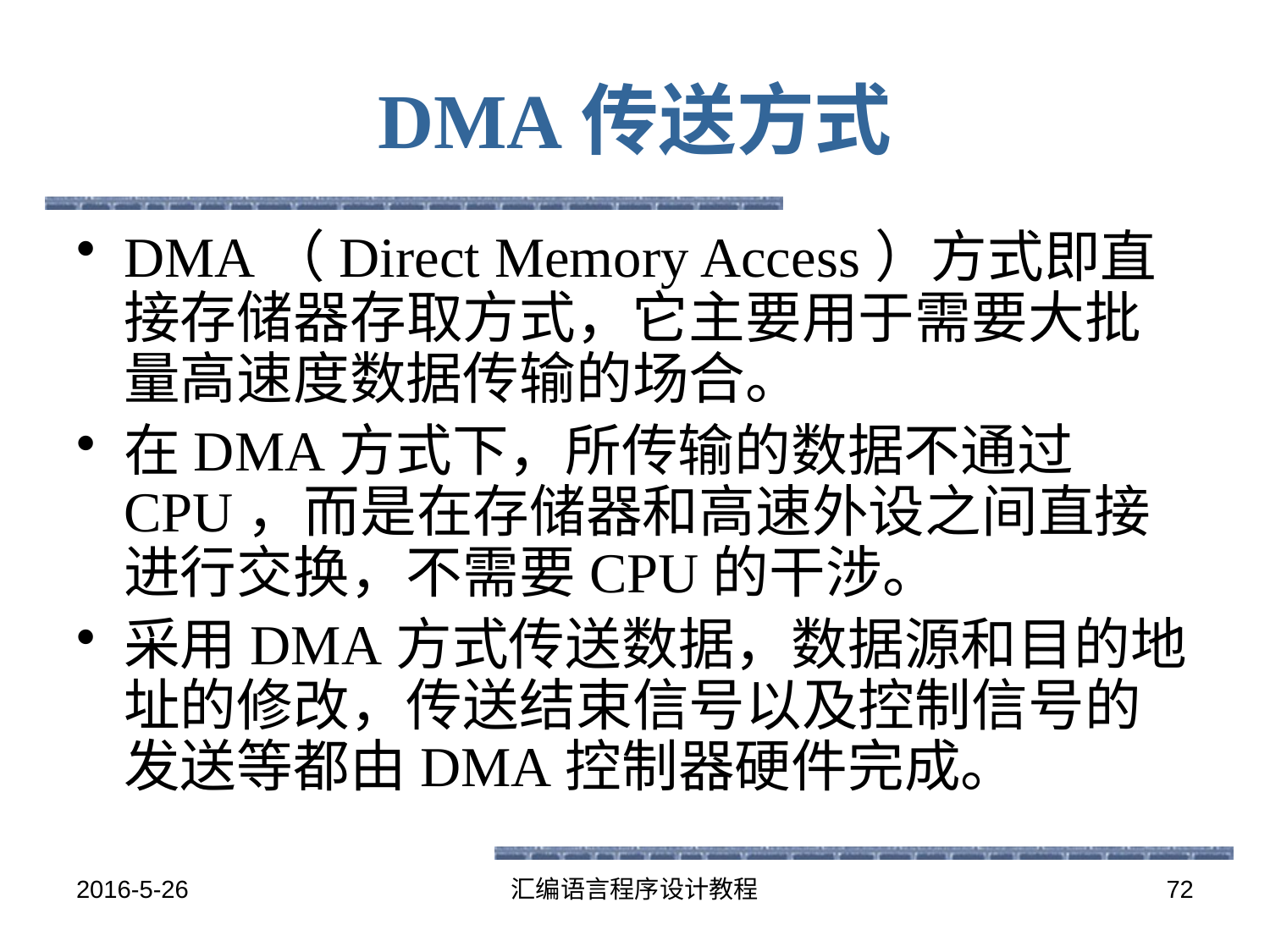

# DMA传送方式
DMA（Direct Memory Access）方式即直接存储器存取方式，它主要用于需要大批量高速度数据传输的场合。
在DMA方式下，所传输的数据不通过CPU，而是在存储器和高速外设之间直接进行交换，不需要CPU的干涉。
采用DMA方式传送数据，数据源和目的地址的修改，传送结束信号以及控制信号的发送等都由DMA控制器硬件完成。
2016-5-26
汇编语言程序设计教程
72